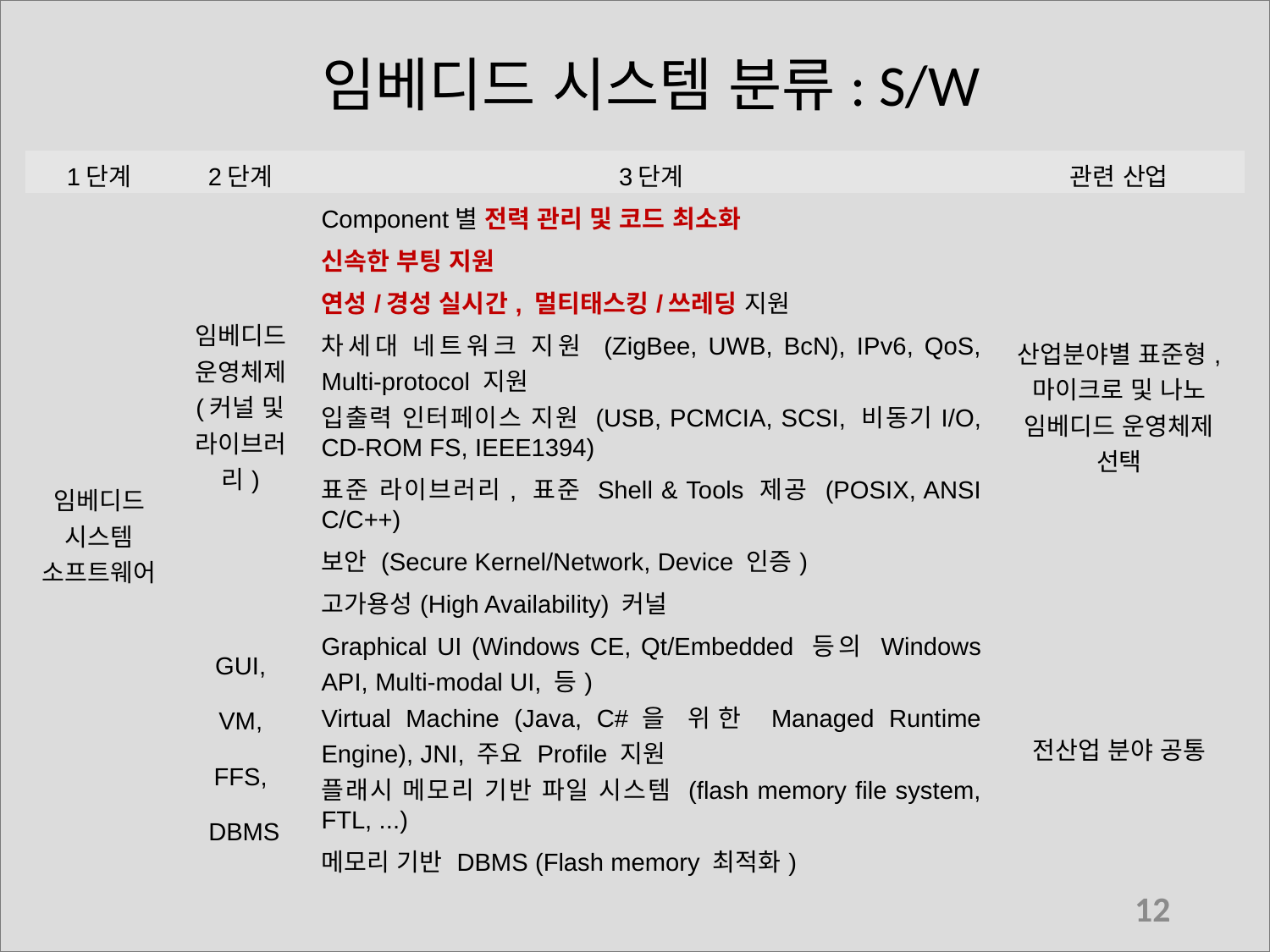

# 임베디드 시스템 분류: S/W
| 1단계 | 2단계 | 3단계 | 관련 산업 |
| --- | --- | --- | --- |
| 임베디드 시스템 소프트웨어 | 임베디드 운영체제 (커널 및 라이브러리) | Component별 전력 관리 및 코드 최소화 | 산업분야별 표준형, 마이크로 및 나노 임베디드 운영체제 선택 |
|  |  | 신속한 부팅 지원 |  |
|  |  | 연성/경성 실시간, 멀티태스킹/쓰레딩 지원 |  |
|  |  | 차세대 네트워크 지원 (ZigBee, UWB, BcN), IPv6, QoS, Multi-protocol 지원 |  |
|  |  | 입출력 인터페이스 지원 (USB, PCMCIA, SCSI, 비동기I/O, CD-ROM FS, IEEE1394) |  |
|  |  | 표준 라이브러리, 표준 Shell & Tools 제공 (POSIX, ANSI C/C++) |  |
|  |  | 보안 (Secure Kernel/Network, Device 인증) |  |
|  |  | 고가용성(High Availability) 커널 |  |
|  | GUI,   VM, FFS, DBMS | Graphical UI (Windows CE, Qt/Embedded 등의 Windows API, Multi-modal UI, 등) | 전산업 분야 공통 |
|  |  | Virtual Machine (Java, C#을 위한 Managed Runtime Engine), JNI, 주요 Profile 지원 |  |
|  |  | 플래시 메모리 기반 파일 시스템 (flash memory file system, FTL, ...) |  |
|  |  | 메모리 기반 DBMS (Flash memory 최적화) |  |

12